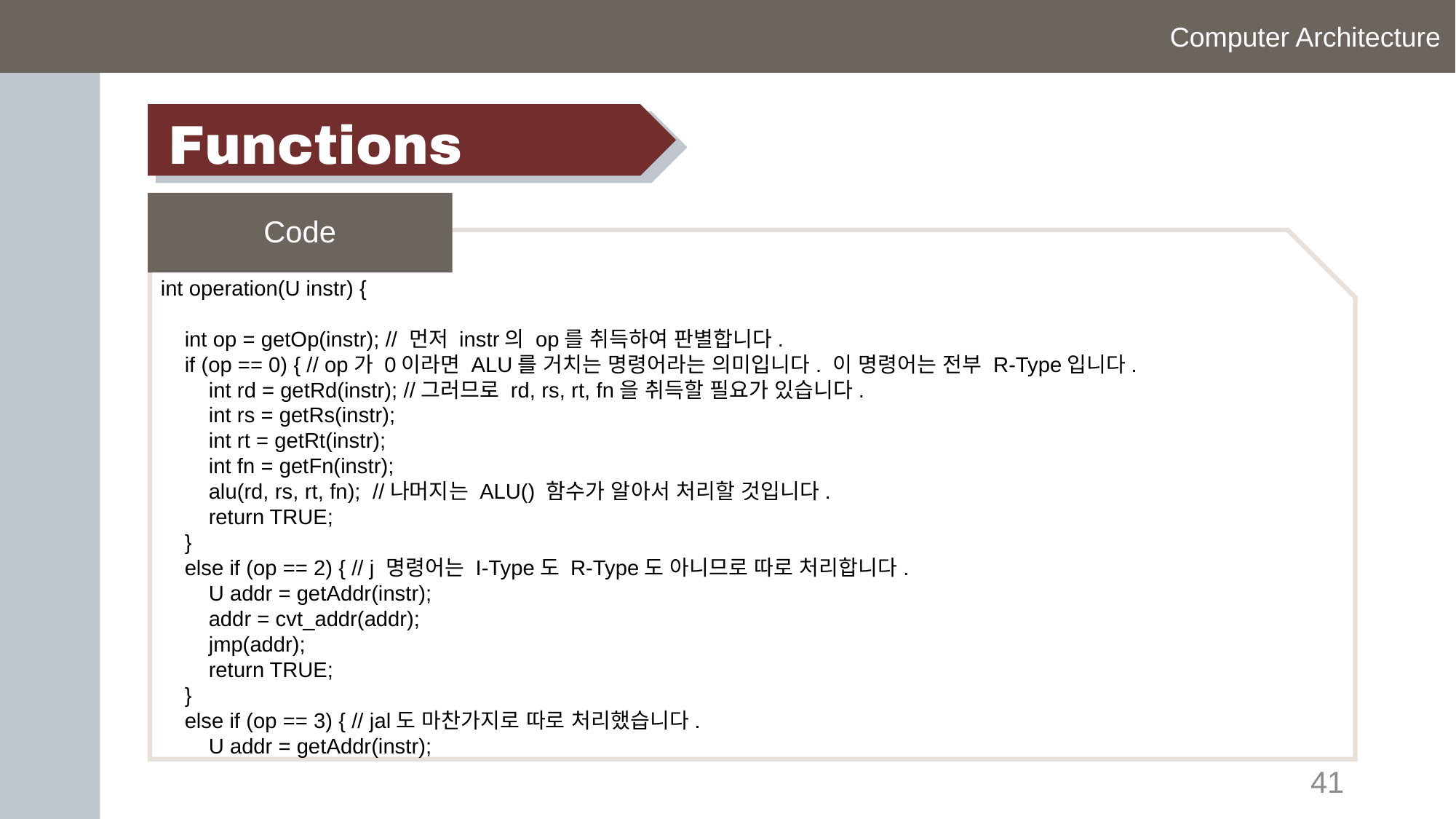

Computer Architecture
Functions

Code

int operation(U instr) {

    int op = getOp(instr); // 먼저 instr의 op를 취득하여 판별합니다.
    if (op == 0) { // op가 0이라면 ALU를 거치는 명령어라는 의미입니다. 이 명령어는 전부 R-Type입니다.
        int rd = getRd(instr); //그러므로 rd, rs, rt, fn을 취득할 필요가 있습니다.
        int rs = getRs(instr);
        int rt = getRt(instr);
        int fn = getFn(instr);
        alu(rd, rs, rt, fn);  //나머지는 ALU() 함수가 알아서 처리할 것입니다.
        return TRUE;
    }
    else if (op == 2) { // j 명령어는 I-Type도 R-Type도 아니므로 따로 처리합니다.
        U addr = getAddr(instr);
        addr = cvt_addr(addr);
        jmp(addr);
        return TRUE;
    }
    else if (op == 3) { // jal도 마찬가지로 따로 처리했습니다.
        U addr = getAddr(instr);

41